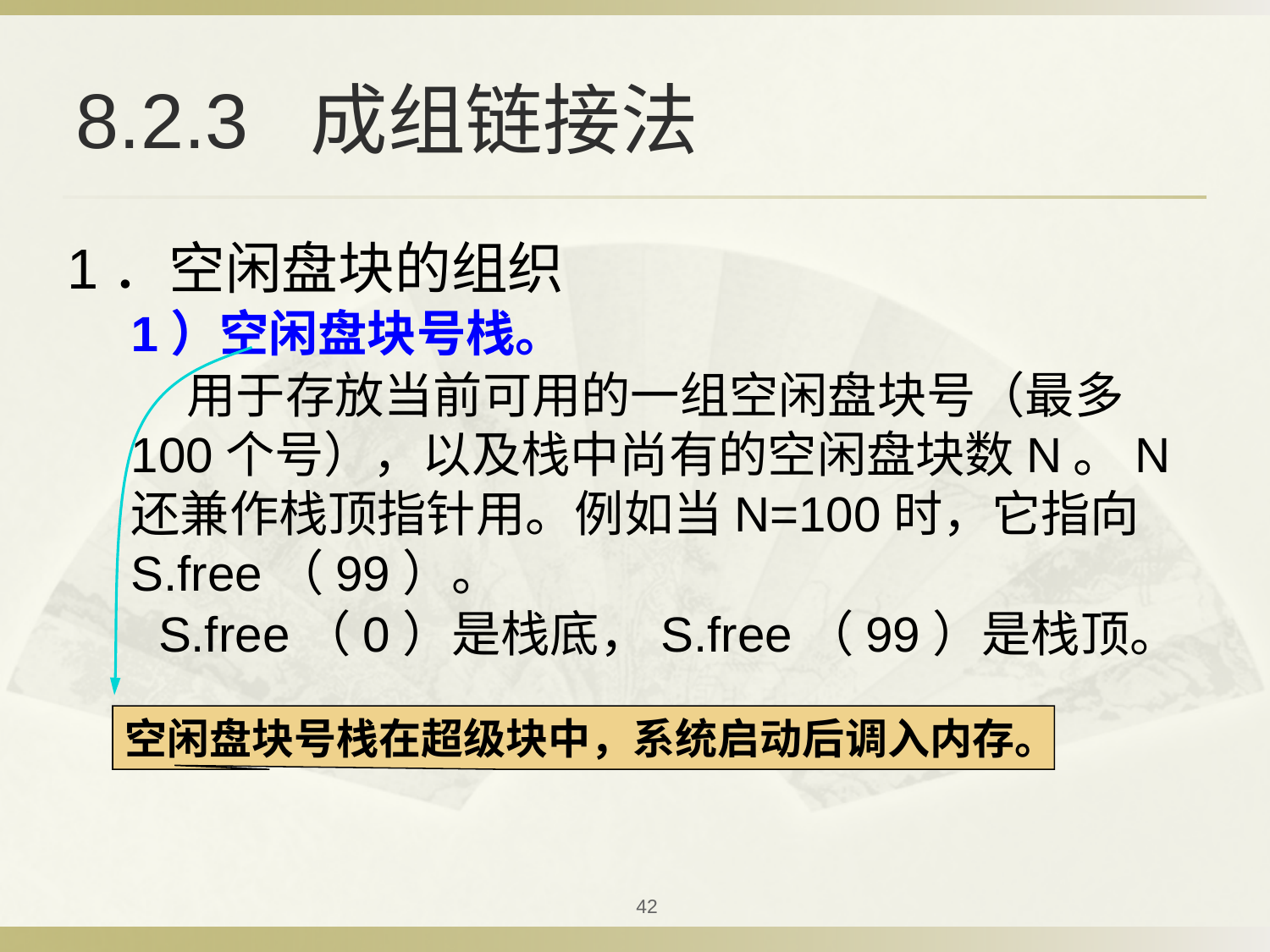

# 8.2.3  成组链接法
1．空闲盘块的组织
1）空闲盘块号栈。
    用于存放当前可用的一组空闲盘块号（最多100个号），以及栈中尚有的空闲盘块数N。N还兼作栈顶指针用。例如当N=100时，它指向S.free（99）。
  S.free（0）是栈底，S.free（99）是栈顶。

空闲盘块号栈在超级块中，系统启动后调入内存。
42